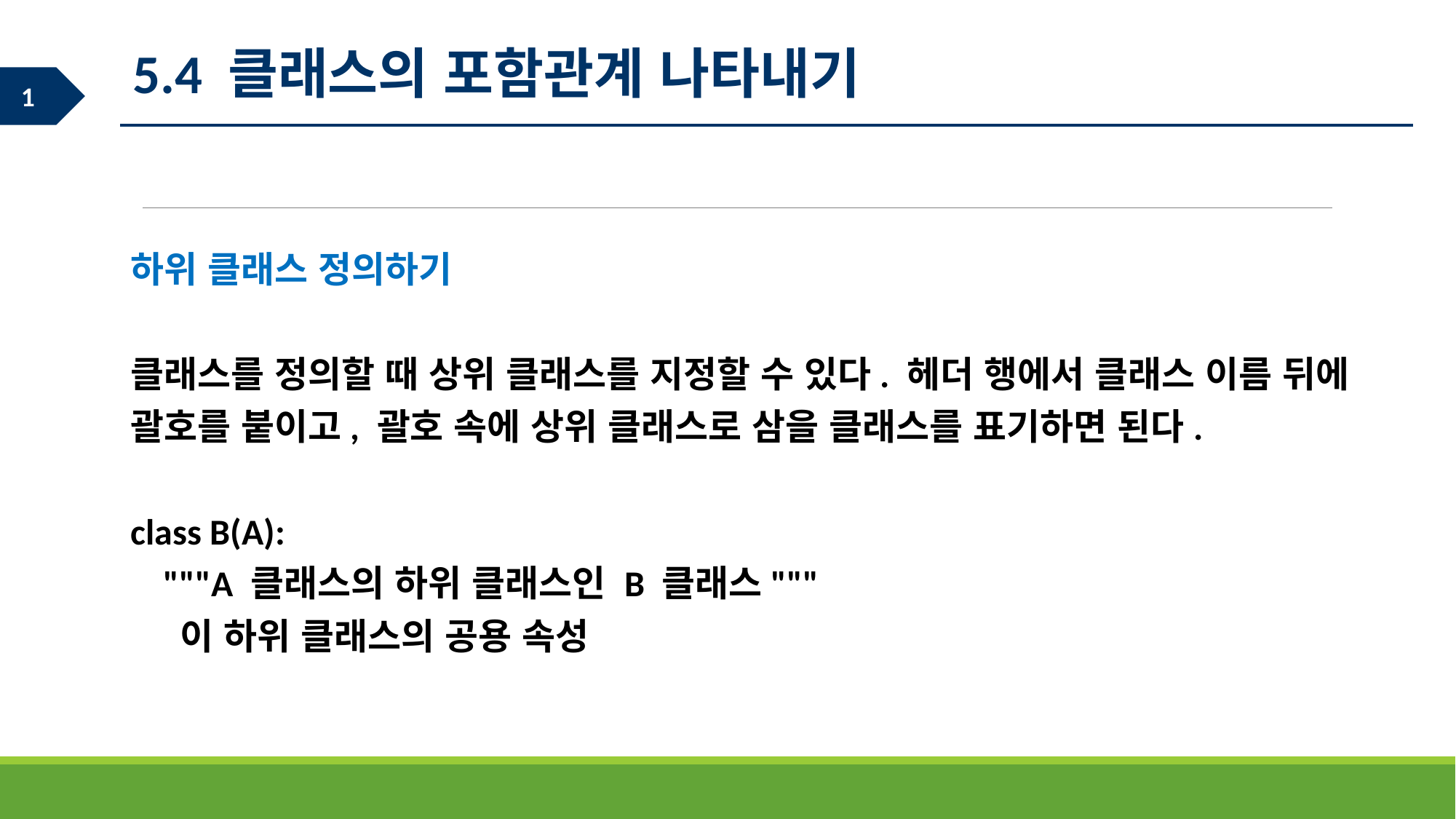

5.4 클래스의 포함관계 나타내기
하위 클래스 정의하기

클래스를 정의할 때 상위 클래스를 지정할 수 있다. 헤더 행에서 클래스 이름 뒤에 괄호를 붙이고, 괄호 속에 상위 클래스로 삼을 클래스를 표기하면 된다.

class B(A):
    """A 클래스의 하위 클래스인 B 클래스"""
    이 하위 클래스의 공용 속성